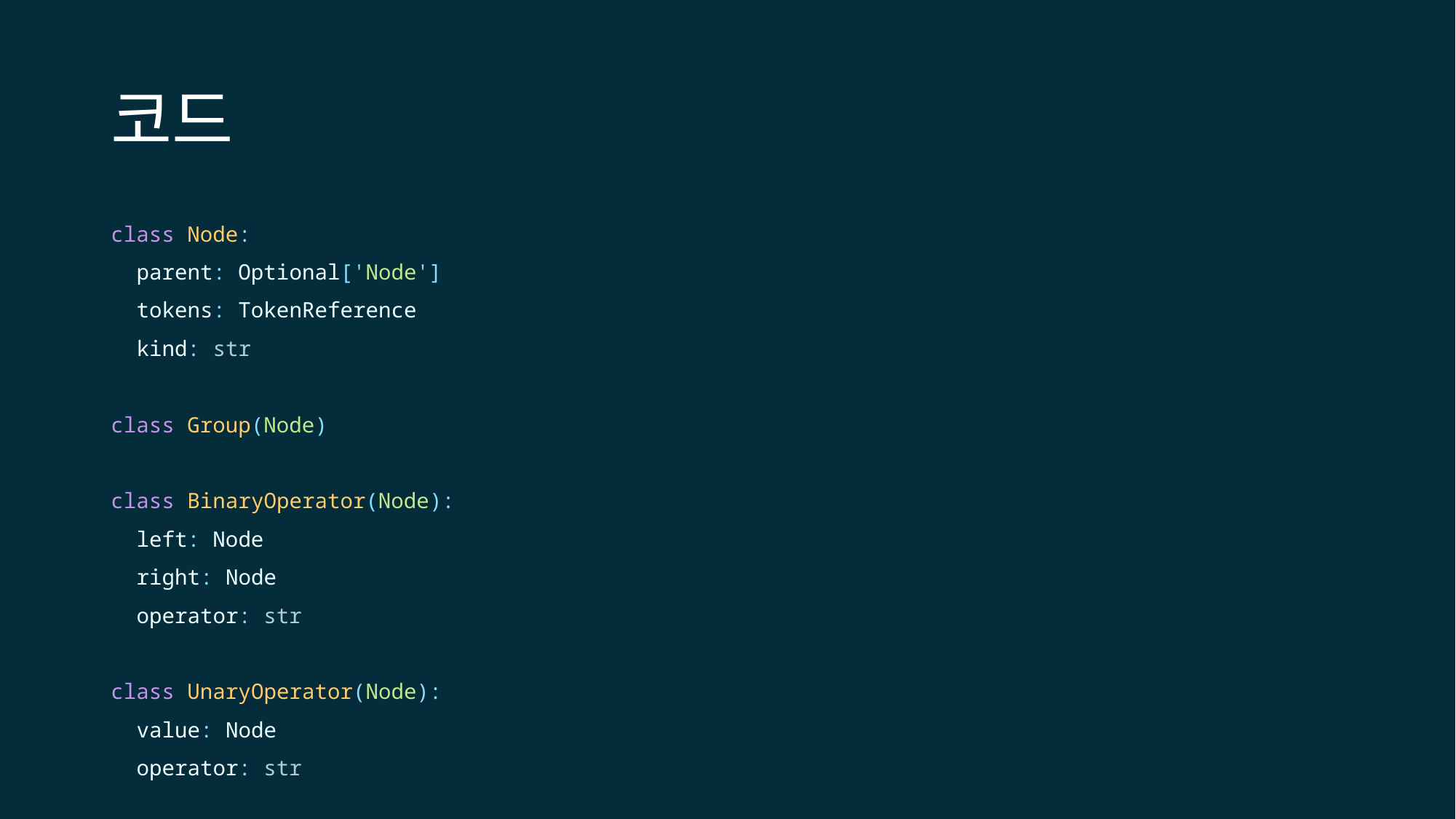

# 코드
class Node:
  parent: Optional['Node']
  tokens: TokenReference
  kind: str

class Group(Node)

class BinaryOperator(Node):
  left: Node
  right: Node
  operator: str

class UnaryOperator(Node):
  value: Node
  operator: str